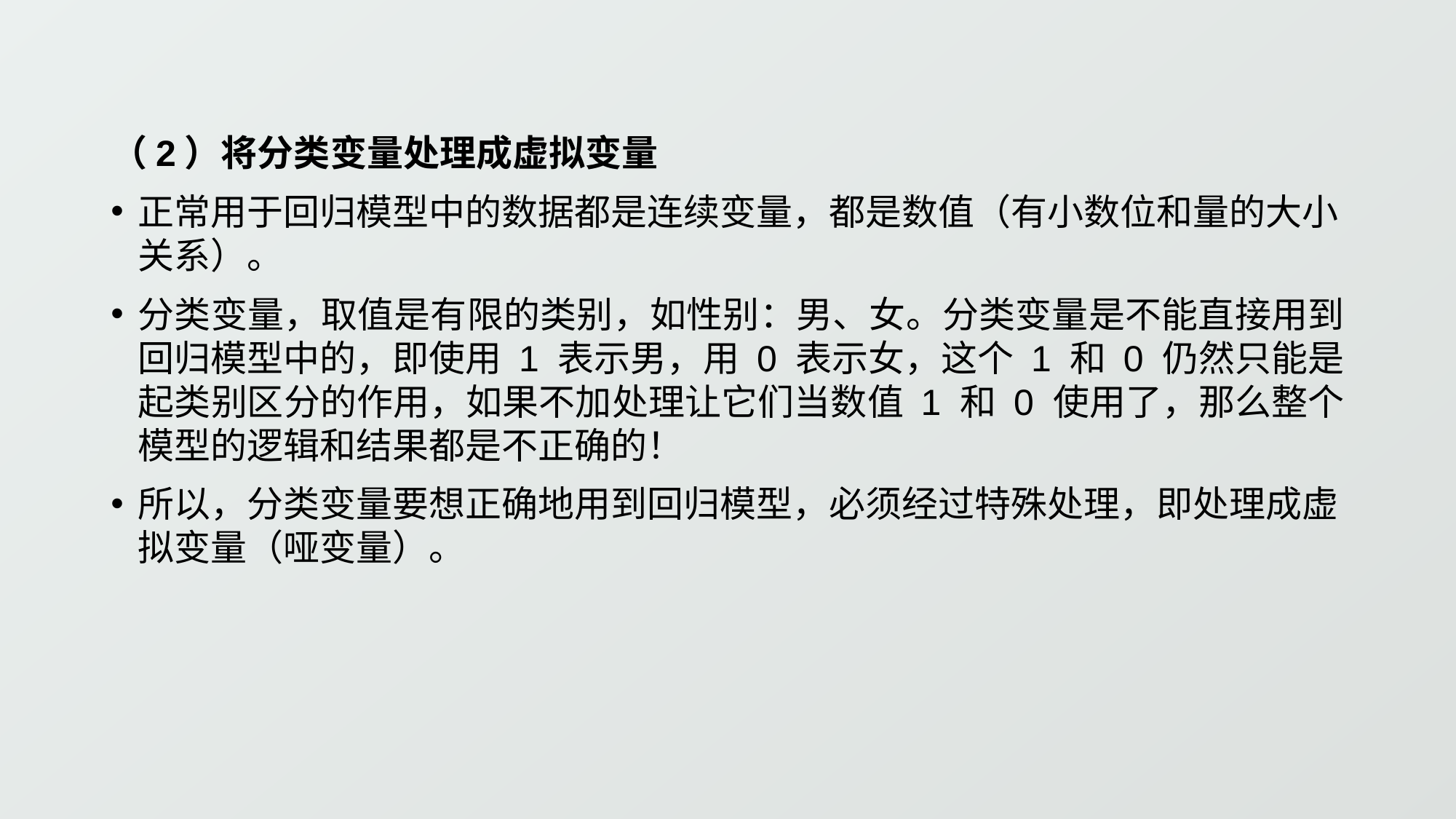

（2）将分类变量处理成虚拟变量
正常用于回归模型中的数据都是连续变量，都是数值（有小数位和量的大小关系）。
分类变量，取值是有限的类别，如性别：男、女。分类变量是不能直接用到回归模型中的，即使用 1 表示男，用 0 表示女，这个 1 和 0 仍然只能是起类别区分的作用，如果不加处理让它们当数值 1 和 0 使用了，那么整个模型的逻辑和结果都是不正确的！
所以，分类变量要想正确地用到回归模型，必须经过特殊处理，即处理成虚拟变量（哑变量）。